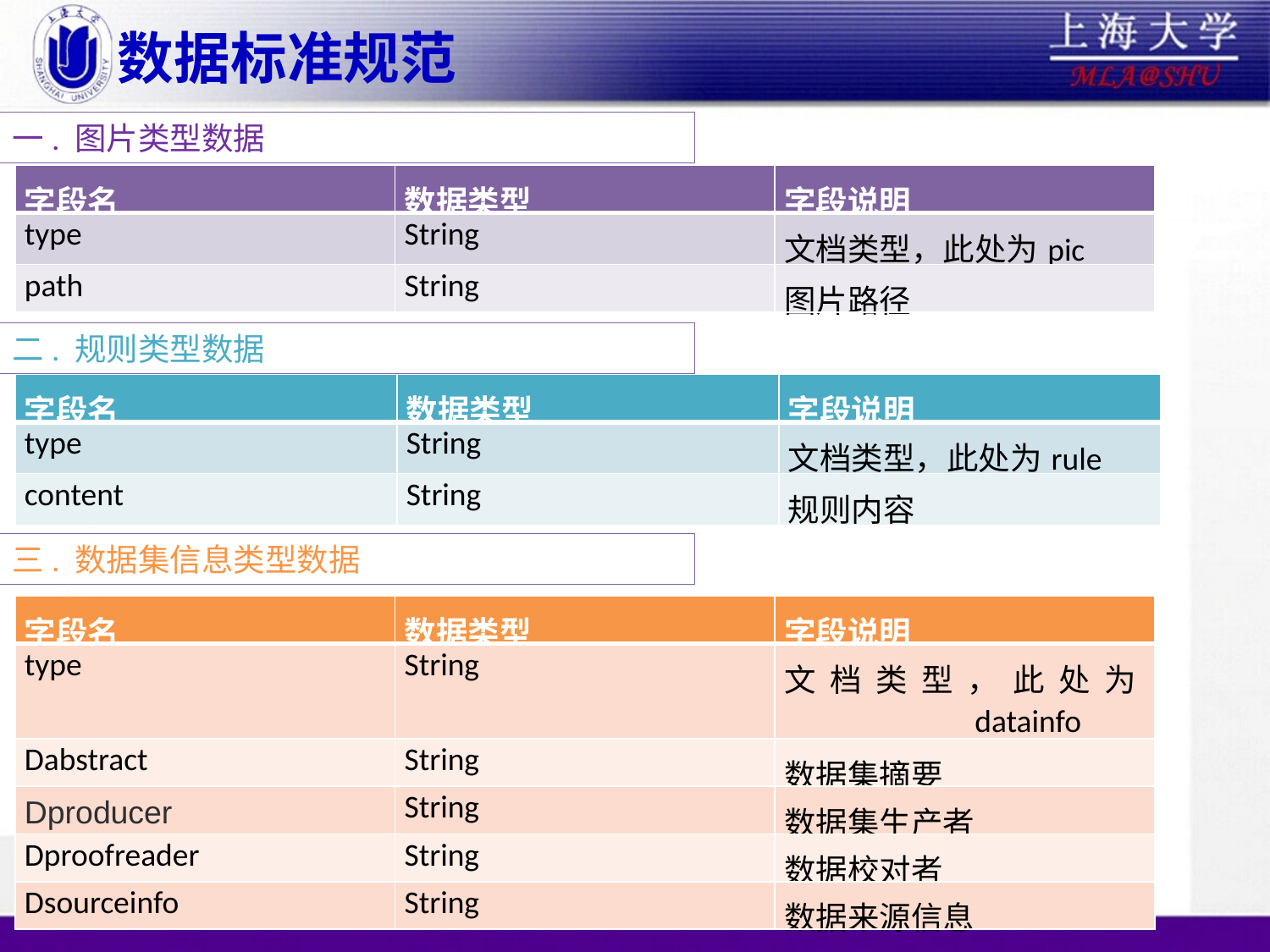

# 数据标准规范
一. 图片类型数据
| 字段名 | 数据类型 | 字段说明 |
| --- | --- | --- |
| type | String | 文档类型，此处为pic |
| path | String | 图片路径 |
二. 规则类型数据
| 字段名 | 数据类型 | 字段说明 |
| --- | --- | --- |
| type | String | 文档类型，此处为rule |
| content | String | 规则内容 |
三. 数据集信息类型数据
| 字段名 | 数据类型 | 字段说明 |
| --- | --- | --- |
| type | String | 文档类型，此处为datainfo |
| Dabstract | String | 数据集摘要 |
| Dproducer | String | 数据集生产者 |
| Dproofreader | String | 数据校对者 |
| Dsourceinfo | String | 数据来源信息 |